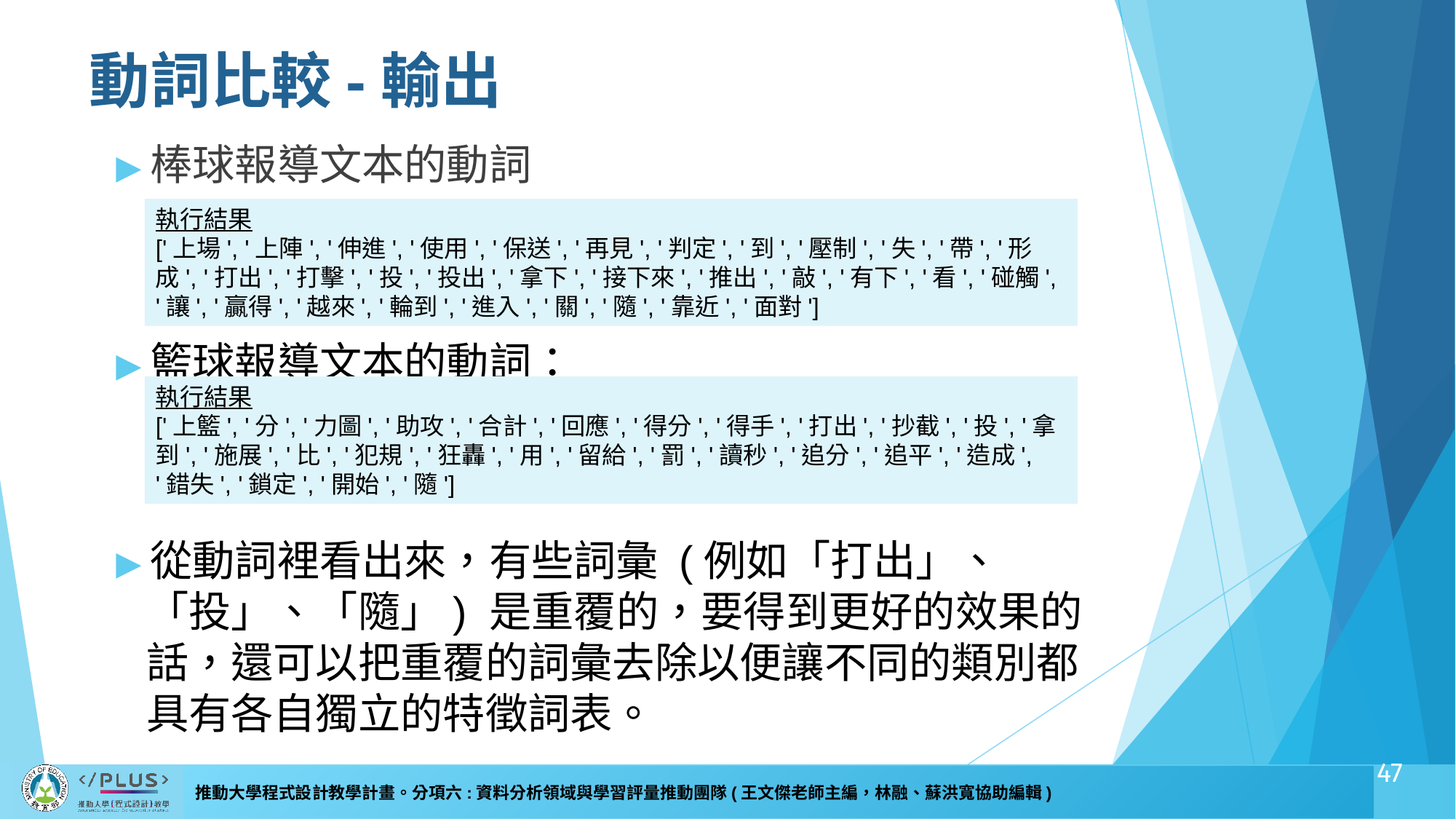

# 動詞比較-輸出
棒球報導文本的動詞

籃球報導文本的動詞：

從動詞裡看出來，有些詞彙 (例如「打出」、「投」、「隨」) 是重覆的，要得到更好的效果的話，還可以把重覆的詞彙去除以便讓不同的類別都具有各自獨立的特徵詞表。

執行結果
['上場', '上陣', '伸進', '使用', '保送', '再見', '判定', '到', '壓制', '失', '帶', '形成', '打出', '打擊', '投', '投出', '拿下', '接下來', '推出', '敲', '有下', '看', '碰觸', '讓', '贏得', '越來', '輪到', '進入', '關', '隨', '靠近', '面對']
執行結果
['上籃', '分', '力圖', '助攻', '合計', '回應', '得分', '得手', '打出', '抄截', '投', '拿到', '施展', '比', '犯規', '狂轟', '用', '留給', '罰', '讀秒', '追分', '追平', '造成', '錯失', '鎖定', '開始', '隨']
47
推動大學程式設計教學計畫。分項六:資料分析領域與學習評量推動團隊(王文傑老師主編，林融、蘇洪寬協助編輯)